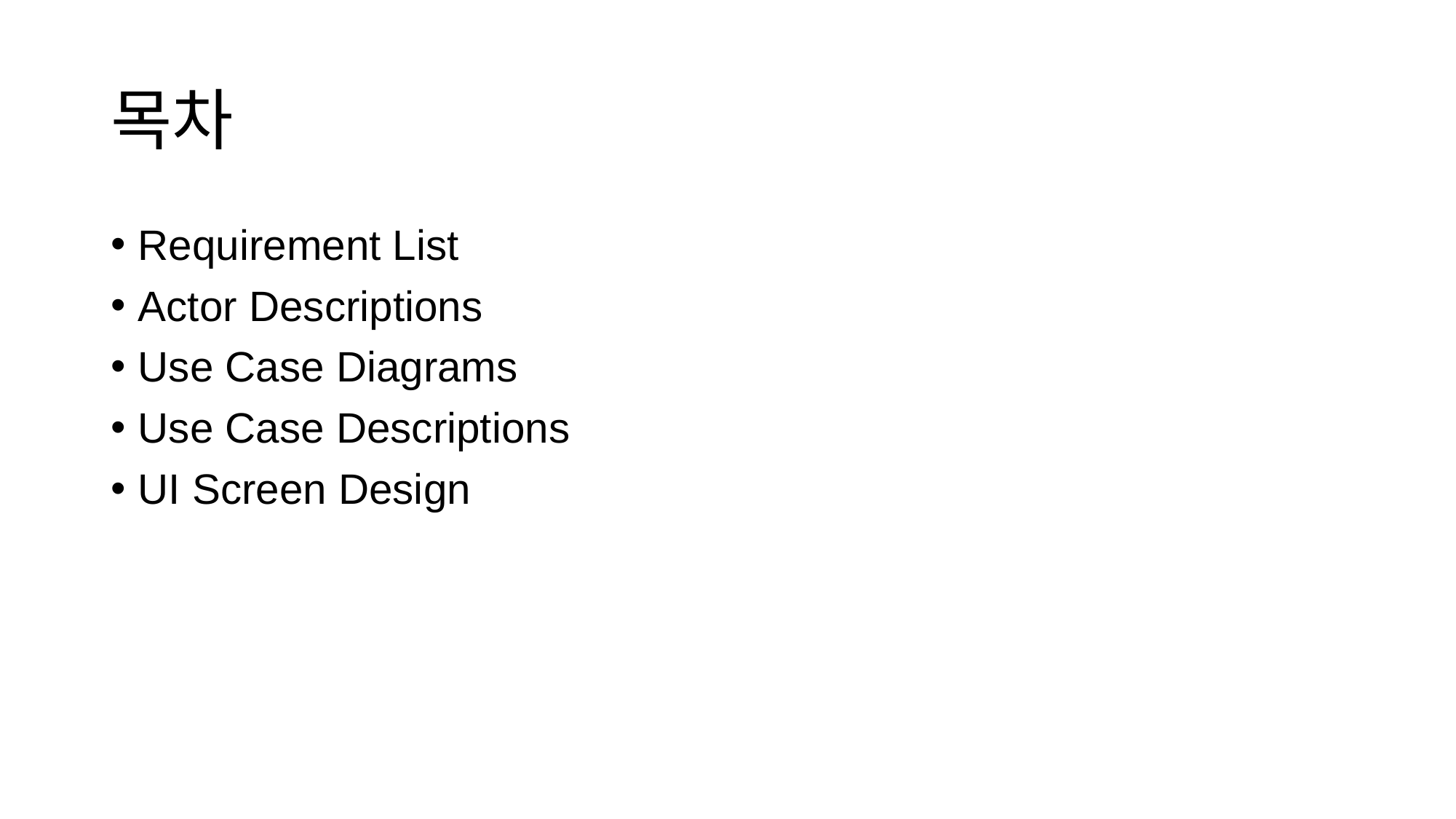

# 목차
Requirement List
Actor Descriptions
Use Case Diagrams
Use Case Descriptions
UI Screen Design